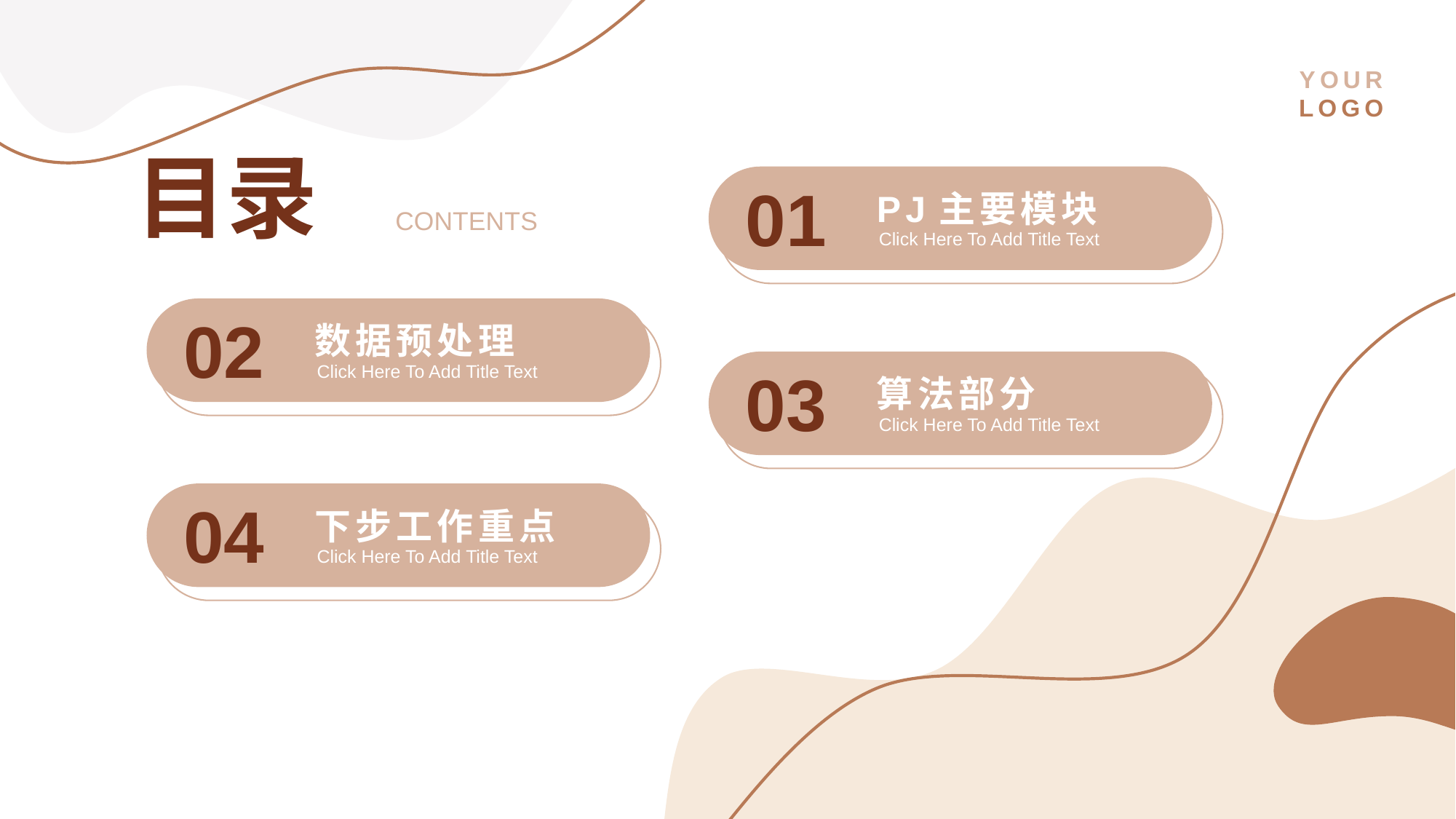

流体几何线条莫兰迪风总结汇报商务通用ppt模板

YOUR
LOGO
目录

01

PJ主要模块
CONTENTS
Click Here To Add Title Text

02

数据预处理

03
Click Here To Add Title Text

算法部分
Click Here To Add Title Text

04

下步工作重点
Click Here To Add Title Text